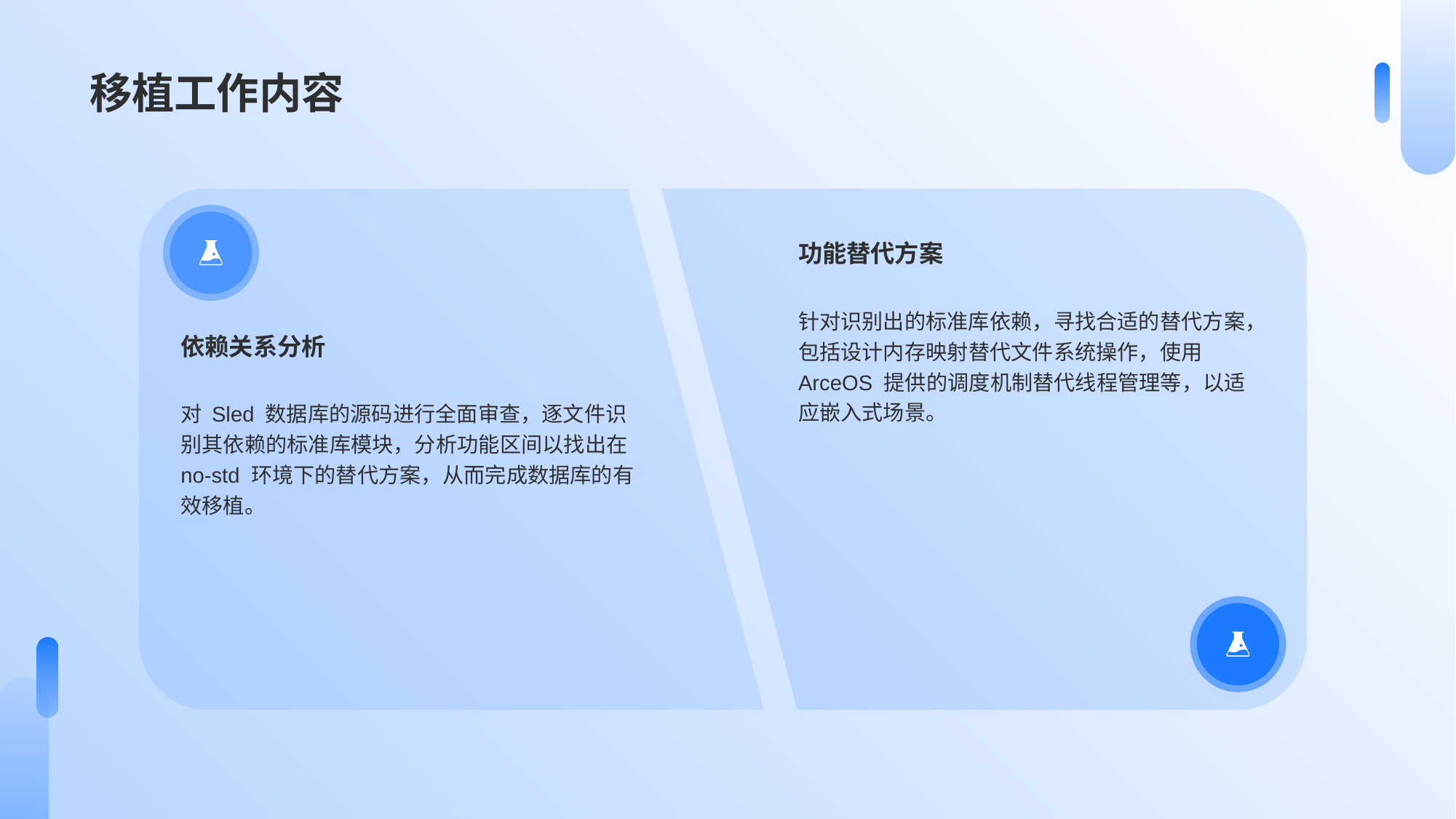

# 移植工作内容

功能替代方案

针对识别出的标准库依赖，寻找合适的替代方案，包括设计内存映射替代文件系统操作，使用 ArceOS 提供的调度机制替代线程管理等，以适应嵌入式场景。
依赖关系分析
对 Sled 数据库的源码进行全面审查，逐文件识别其依赖的标准库模块，分析功能区间以找出在 no-std 环境下的替代方案，从而完成数据库的有效移植。